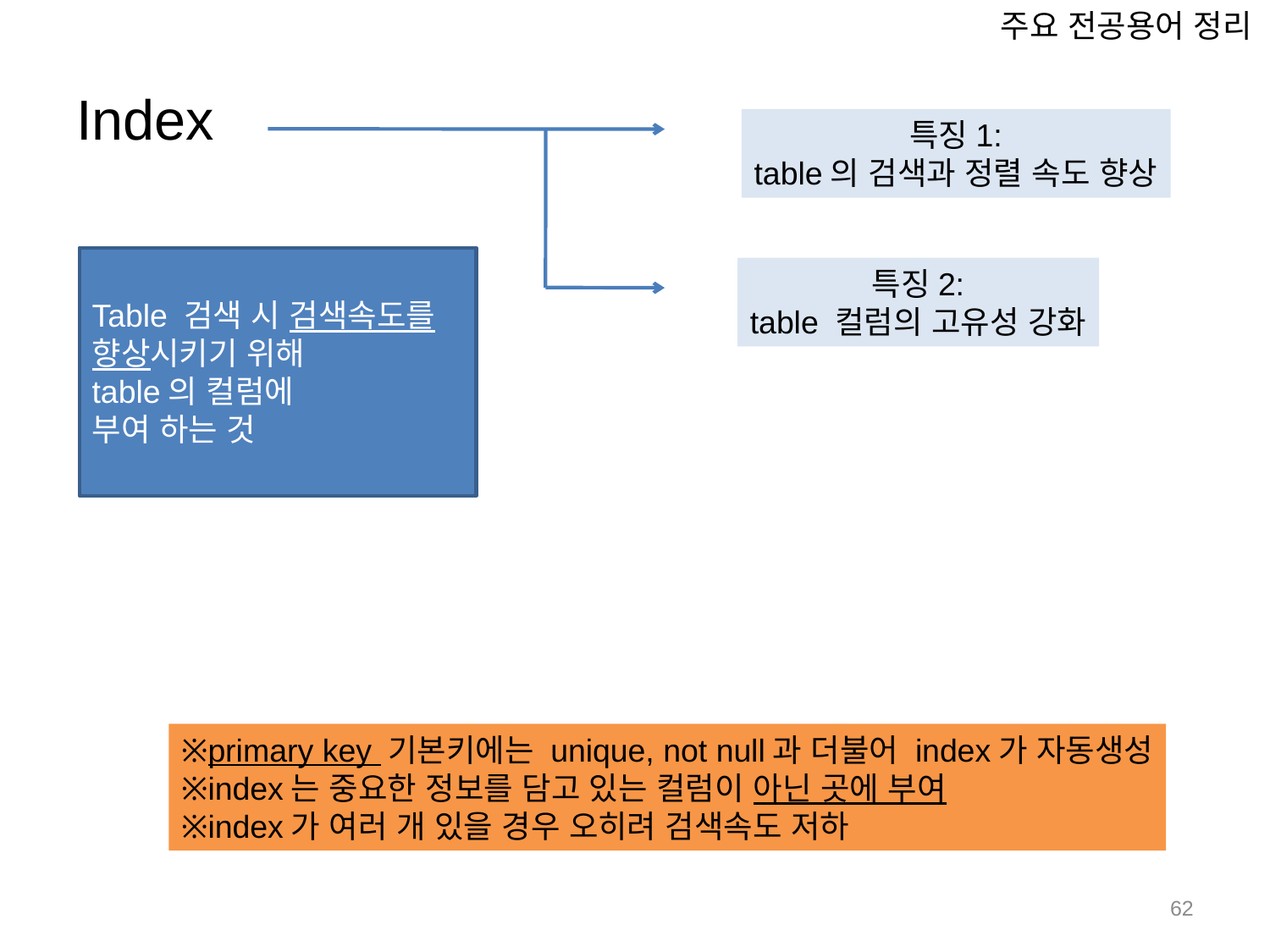

주요 전공용어 정리
# Index
특징1:
table의 검색과 정렬 속도 향상
Table 검색 시 검색속도를 향상시키기 위해
table의 컬럼에
부여 하는 것
특징2:
table 컬럼의 고유성 강화
※primary key 기본키에는 unique, not null과 더불어 index가 자동생성
※index는 중요한 정보를 담고 있는 컬럼이 아닌 곳에 부여
※index가 여러 개 있을 경우 오히려 검색속도 저하
62